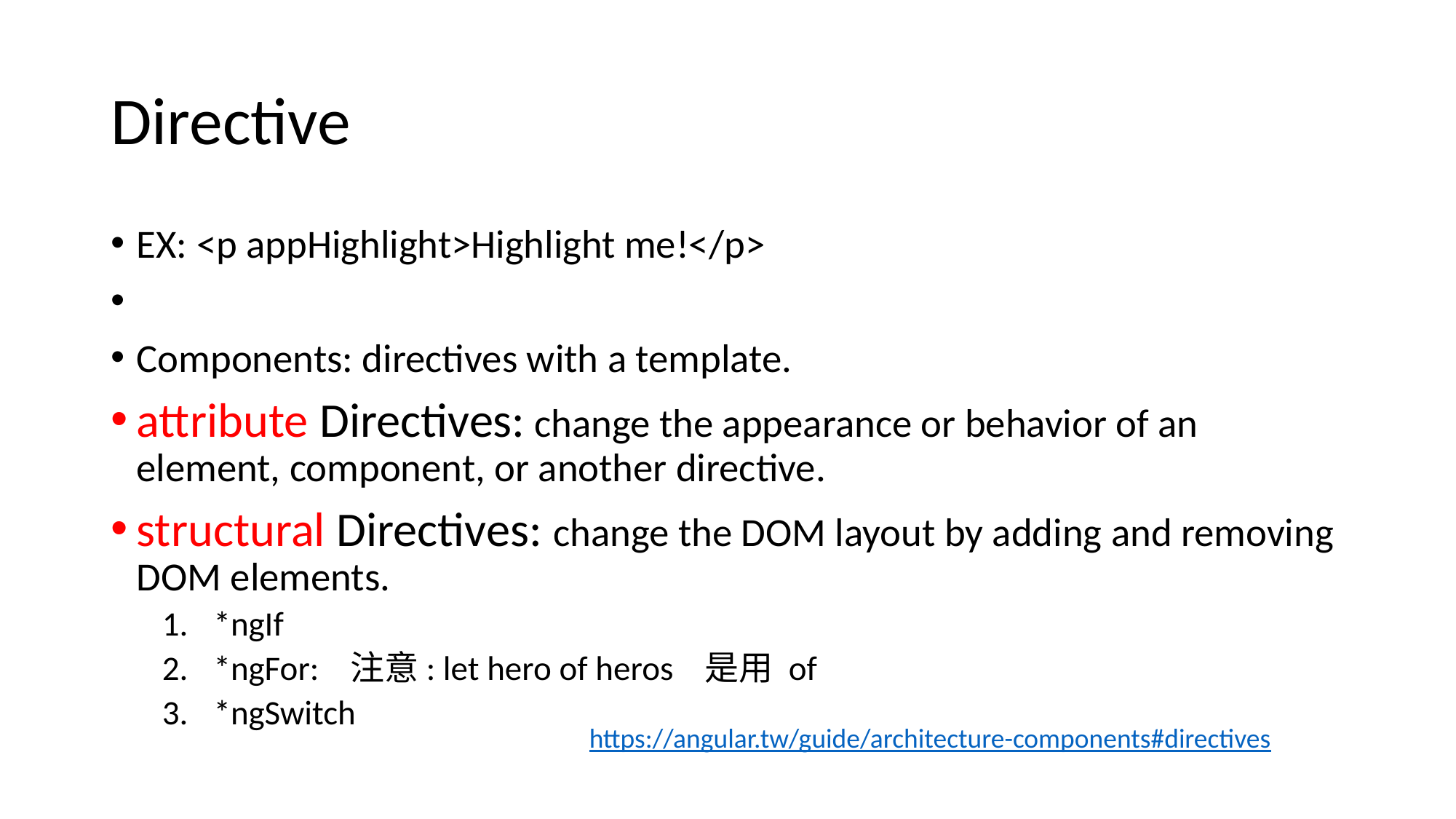

# Directive
EX: <p appHighlight>Highlight me!</p>

Components: directives with a template.
attribute Directives: change the appearance or behavior of an element, component, or another directive.
structural Directives: change the DOM layout by adding and removing DOM elements.
*ngIf
*ngFor:   注意: let hero of heros   是用 of
*ngSwitch

https://angular.tw/guide/architecture-components#directives